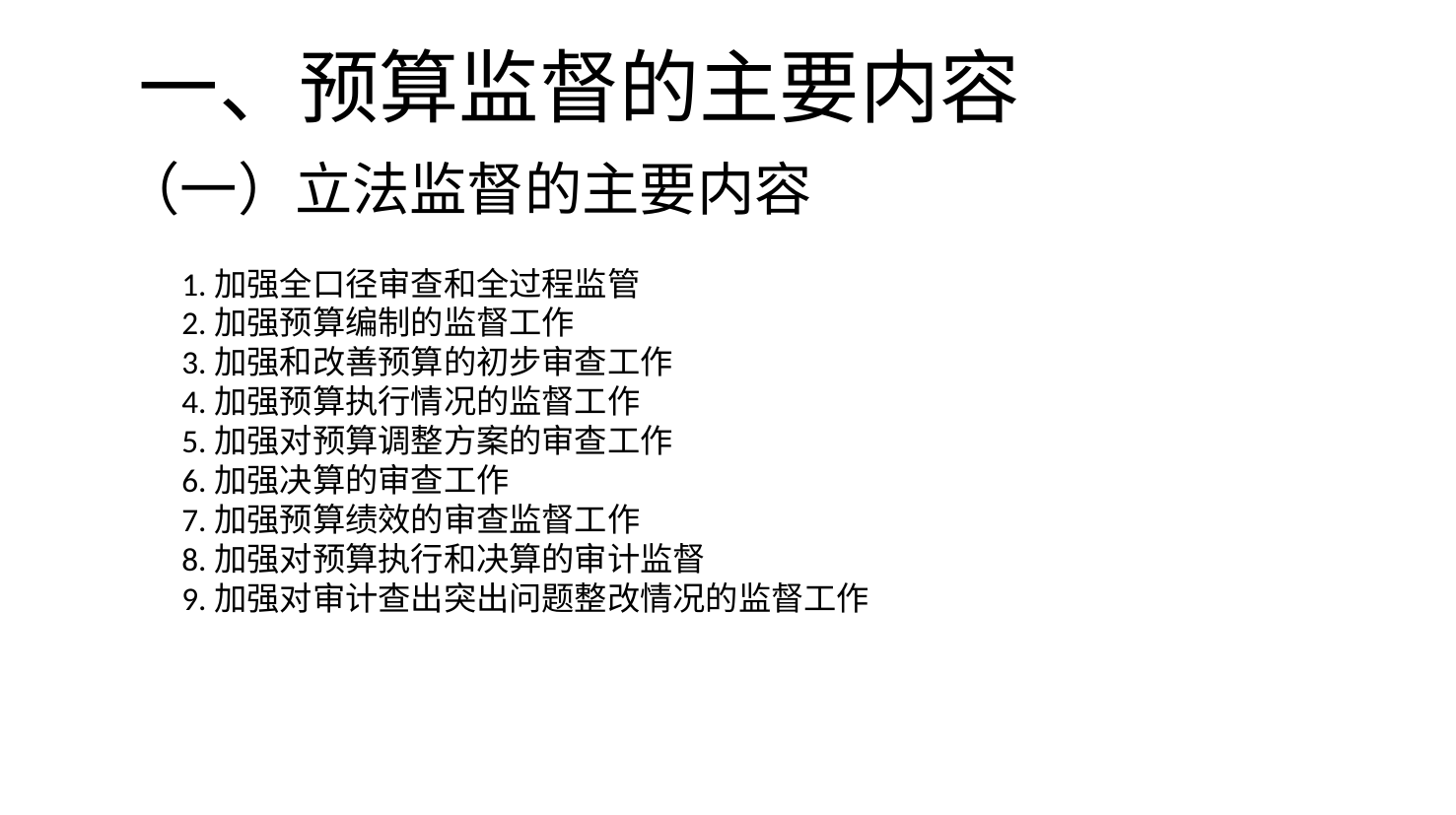

单击添加标题
一、预算监督的主要内容
# （一）立法监督的主要内容
1.加强全口径审查和全过程监管
2.加强预算编制的监督工作
3.加强和改善预算的初步审查工作
4.加强预算执行情况的监督工作
5.加强对预算调整方案的审查工作
6.加强决算的审查工作
7.加强预算绩效的审查监督工作
8.加强对预算执行和决算的审计监督
9.加强对审计查出突出问题整改情况的监督工作
预算草案的审查批准
预算草案的初步审查

单击添加标题
预算绩效监督
预算执行监督
决算审查监督